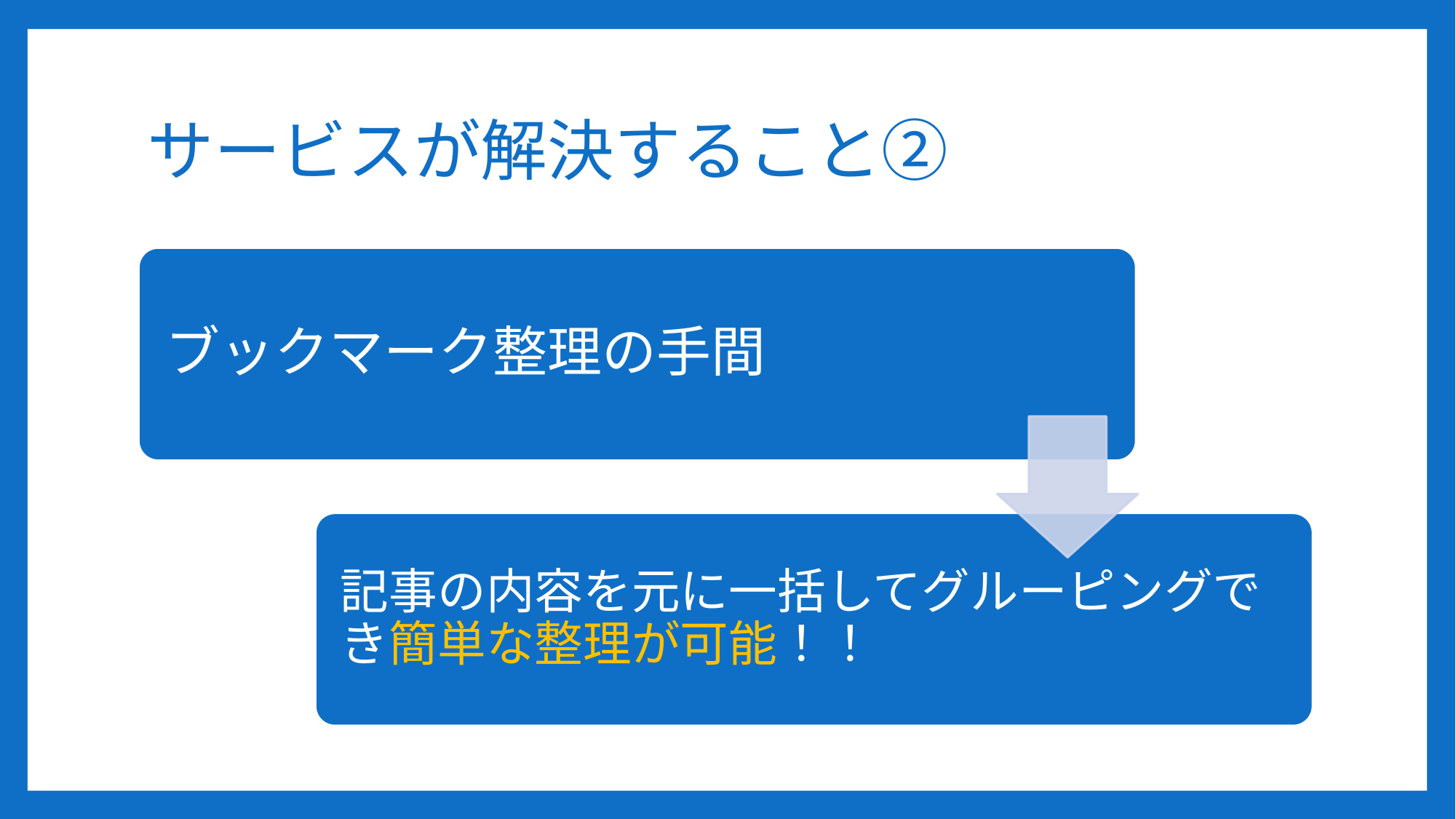

# サービスが解決すること②
ブックマーク整理の手間
記事の内容を元に一括してグルーピングでき簡単な整理が可能！！